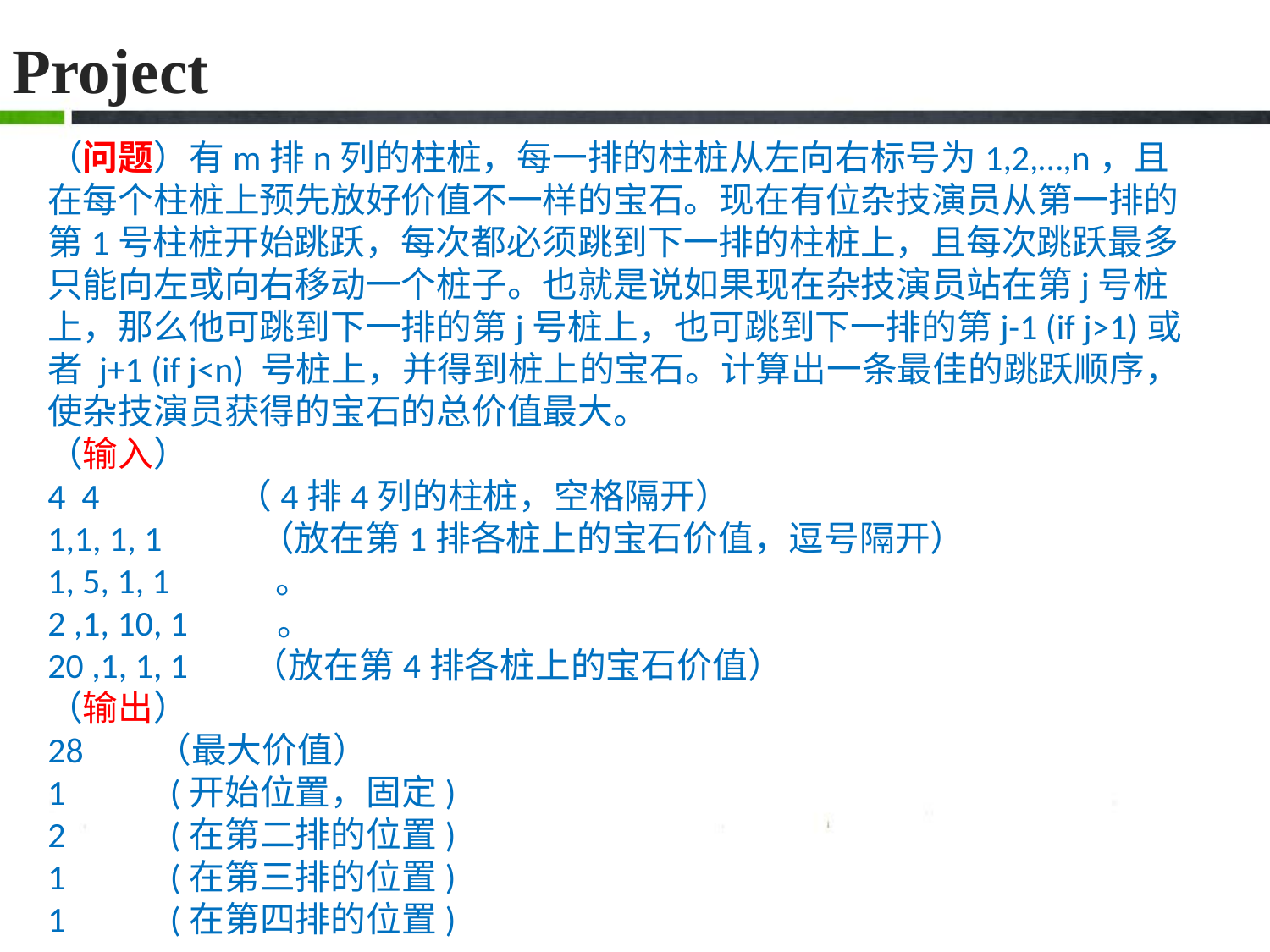

Project
（问题）有m排n列的柱桩，每一排的柱桩从左向右标号为1,2,…,n，且在每个柱桩上预先放好价值不一样的宝石。现在有位杂技演员从第一排的第1号柱桩开始跳跃，每次都必须跳到下一排的柱桩上，且每次跳跃最多只能向左或向右移动一个桩子。也就是说如果现在杂技演员站在第j号桩上，那么他可跳到下一排的第j号桩上，也可跳到下一排的第j-1 (if j>1)或者 j+1 (if j<n) 号桩上，并得到桩上的宝石。计算出一条最佳的跳跃顺序，使杂技演员获得的宝石的总价值最大。
（输入）
4  4                （4排4列的柱桩，空格隔开）
1,1, 1, 1           （放在第1排各桩上的宝石价值，逗号隔开）
1, 5, 1, 1            。
2 ,1, 10, 1          。
20 ,1, 1, 1       （放在第4排各桩上的宝石价值）
（输出）
28        （最大价值）
1             (开始位置，固定)
2             (在第二排的位置)
1             (在第三排的位置)
1             (在第四排的位置)